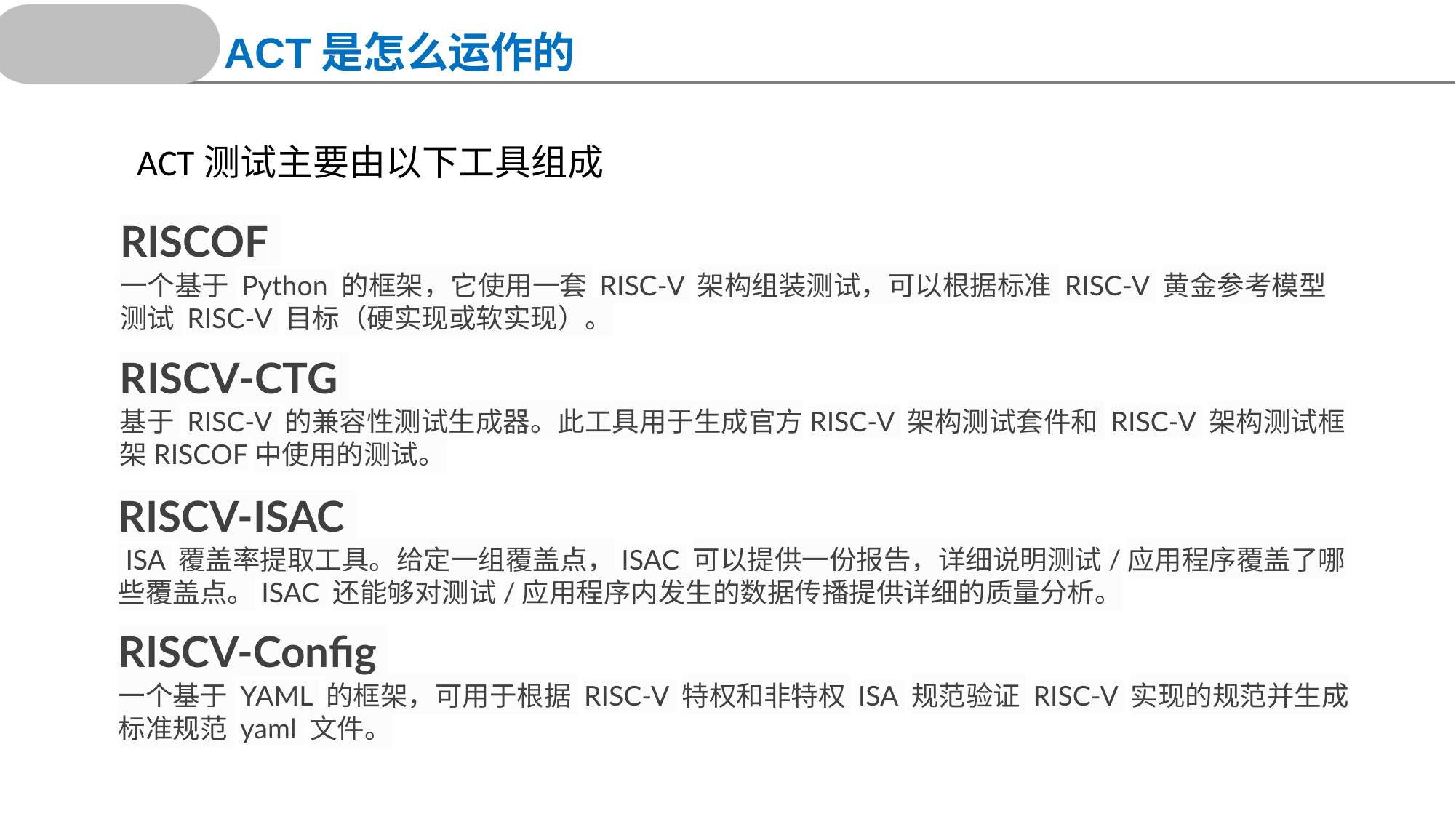

ACT是怎么运作的
ACT测试主要由以下工具组成
RISCOF
一个基于 Python 的框架，它使用一套 RISC-V 架构组装测试，可以根据标准 RISC-V 黄金参考模型测试 RISC-V 目标（硬实现或软实现）。
RISCV-CTG
基于 RISC-V 的兼容性测试生成器。此工具用于生成官方RISC-V 架构测试套件和 RISC-V 架构测试框架RISCOF中使用的测试。
RISCV-ISAC
 ISA 覆盖率提取工具。给定一组覆盖点，ISAC 可以提供一份报告，详细说明测试/应用程序覆盖了哪些覆盖点。ISAC 还能够对测试/应用程序内发生的数据传播提供详细的质量分析。
RISCV-Config
一个基于 YAML 的框架，可用于根据 RISC-V 特权和非特权 ISA 规范验证 RISC-V 实现的规范并生成标准规范 yaml 文件。